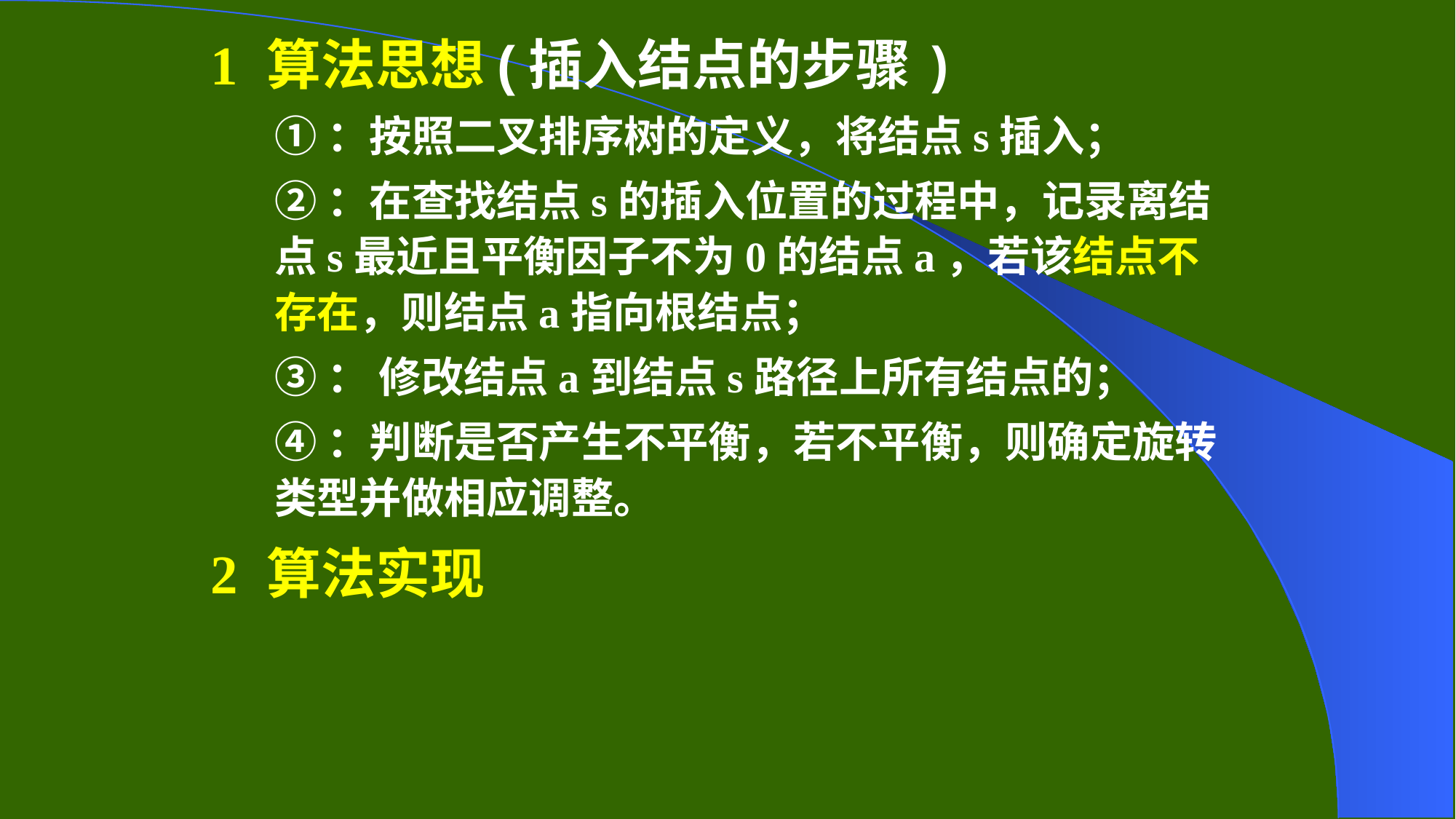

1 算法思想(插入结点的步骤)
①：按照二叉排序树的定义，将结点s插入；
②：在查找结点s的插入位置的过程中，记录离结点s最近且平衡因子不为0的结点a，若该结点不存在，则结点a指向根结点；
③： 修改结点a到结点s路径上所有结点的；
④：判断是否产生不平衡，若不平衡，则确定旋转类型并做相应调整。
2 算法实现